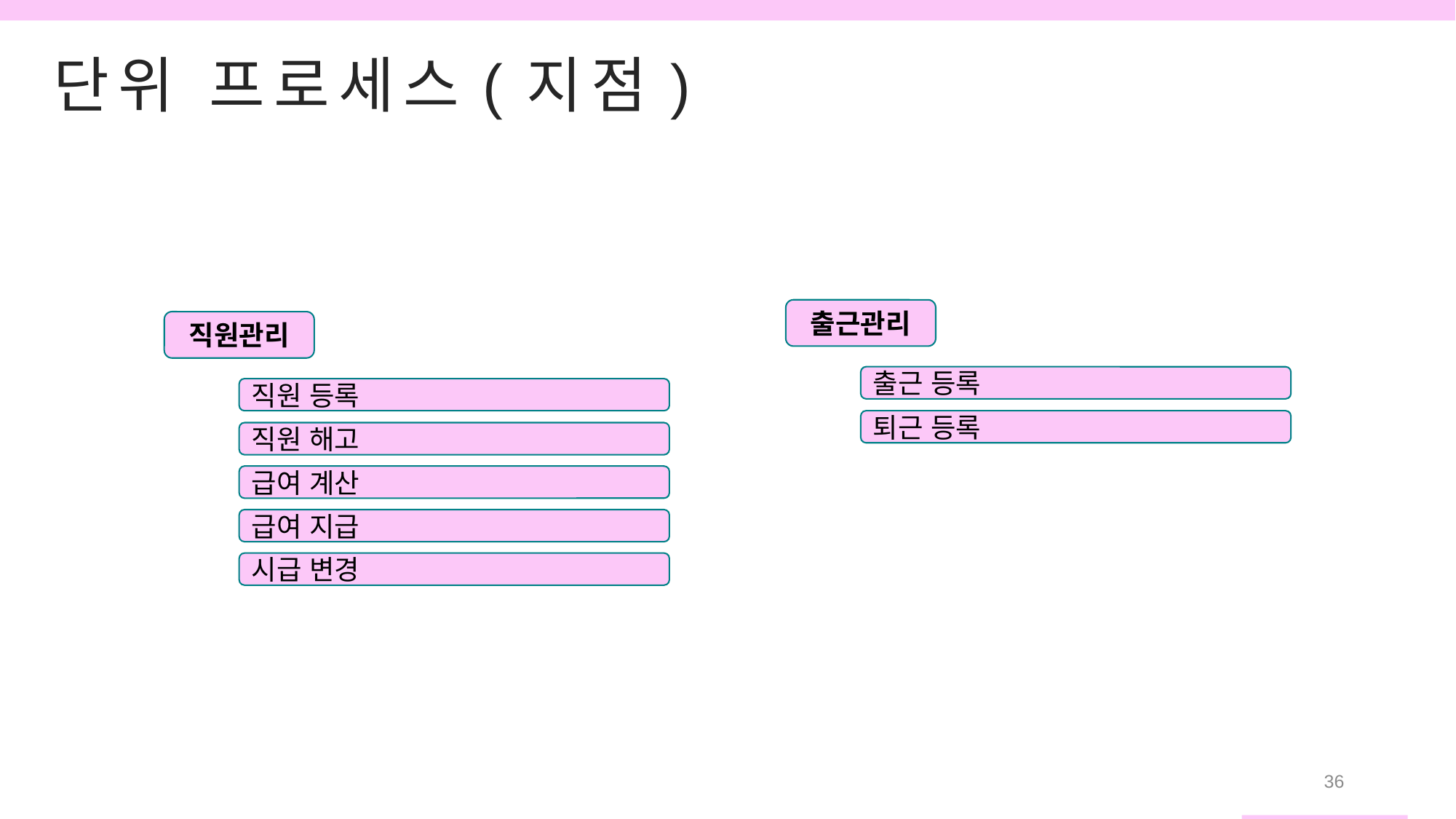

단위 프로세스(지점)
출근관리
직원관리
출근 등록
직원 등록
퇴근 등록
직원 해고
급여 계산
급여 지급
시급 변경
36